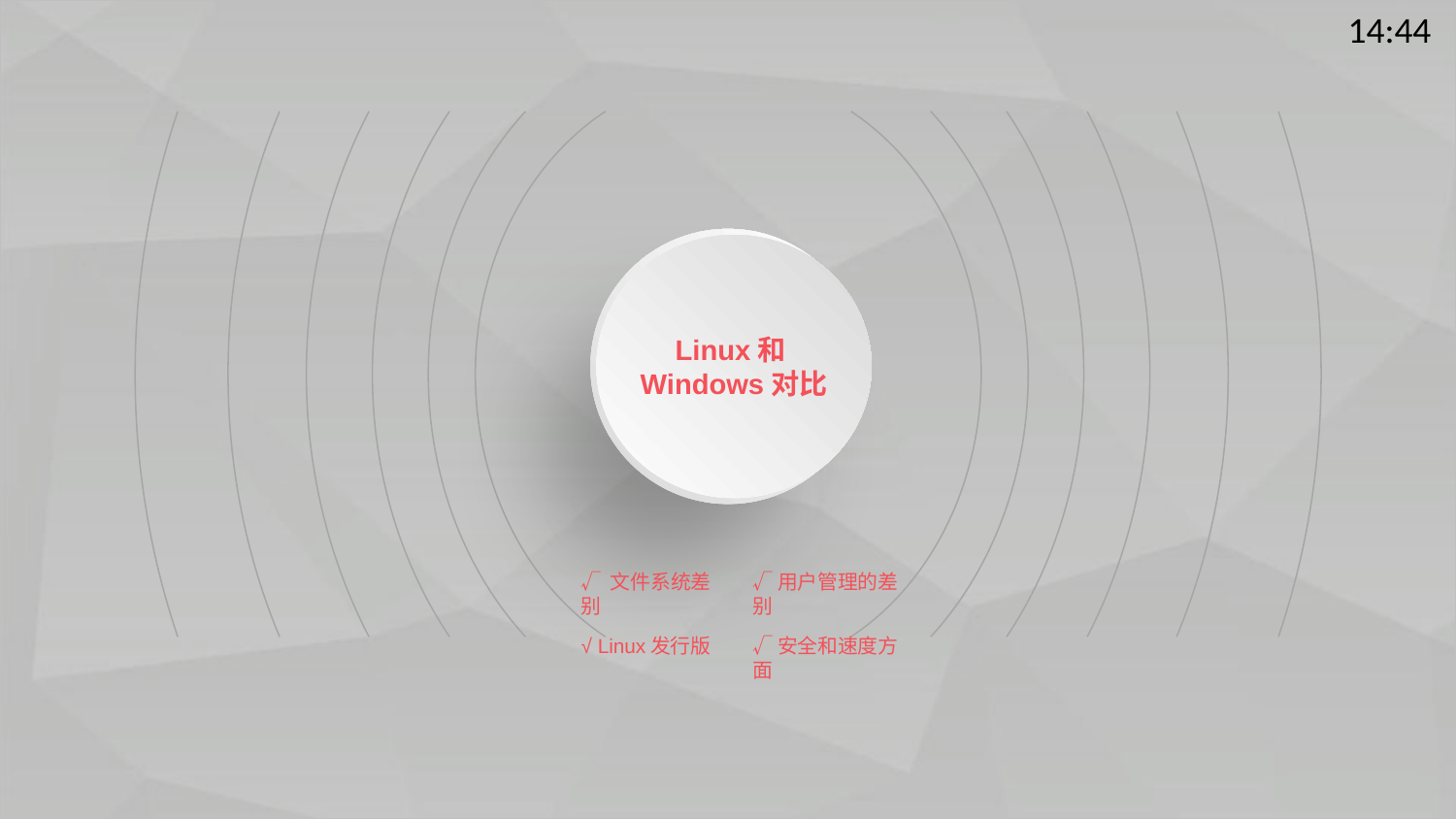

Linux和Windows对比
√ 文件系统差别
√用户管理的差别
√ Linux发行版
√安全和速度方面